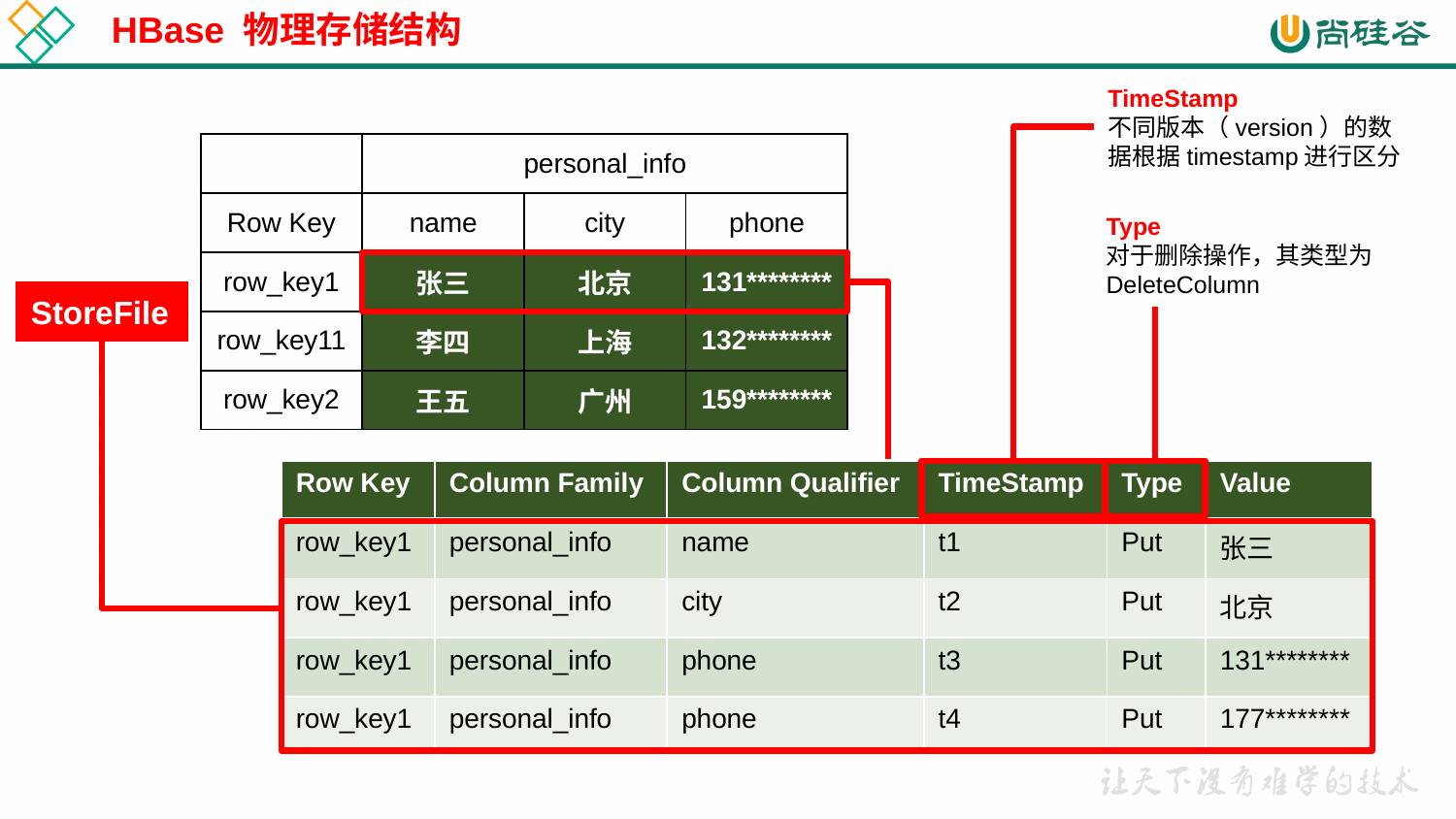

HBase 物理存储结构
TimeStamp
不同版本（version）的数据根据timestamp进行区分
|  | personal\_info |  |  |
| --- | --- | --- | --- |
| Row Key | name | city | phone |
| row\_key1 | 张三 | 北京 | 131\*\*\*\*\*\*\*\* |
| row\_key11 | 李四 | 上海 | 132\*\*\*\*\*\*\*\* |
| row\_key2 | 王五 | 广州 | 159\*\*\*\*\*\*\*\* |
Type
对于删除操作，其类型为DeleteColumn

StoreFile

| Row Key | Column Family | Column Qualifier | TimeStamp | Type | Value |
| --- | --- | --- | --- | --- | --- |
| row\_key1 | personal\_info | name | t1 | Put | 张三 |
| row\_key1 | personal\_info | city | t2 | Put | 北京 |
| row\_key1 | personal\_info | phone | t3 | Put | 131\*\*\*\*\*\*\*\* |
| row\_key1 | personal\_info | phone | t4 | Put | 177\*\*\*\*\*\*\*\* |